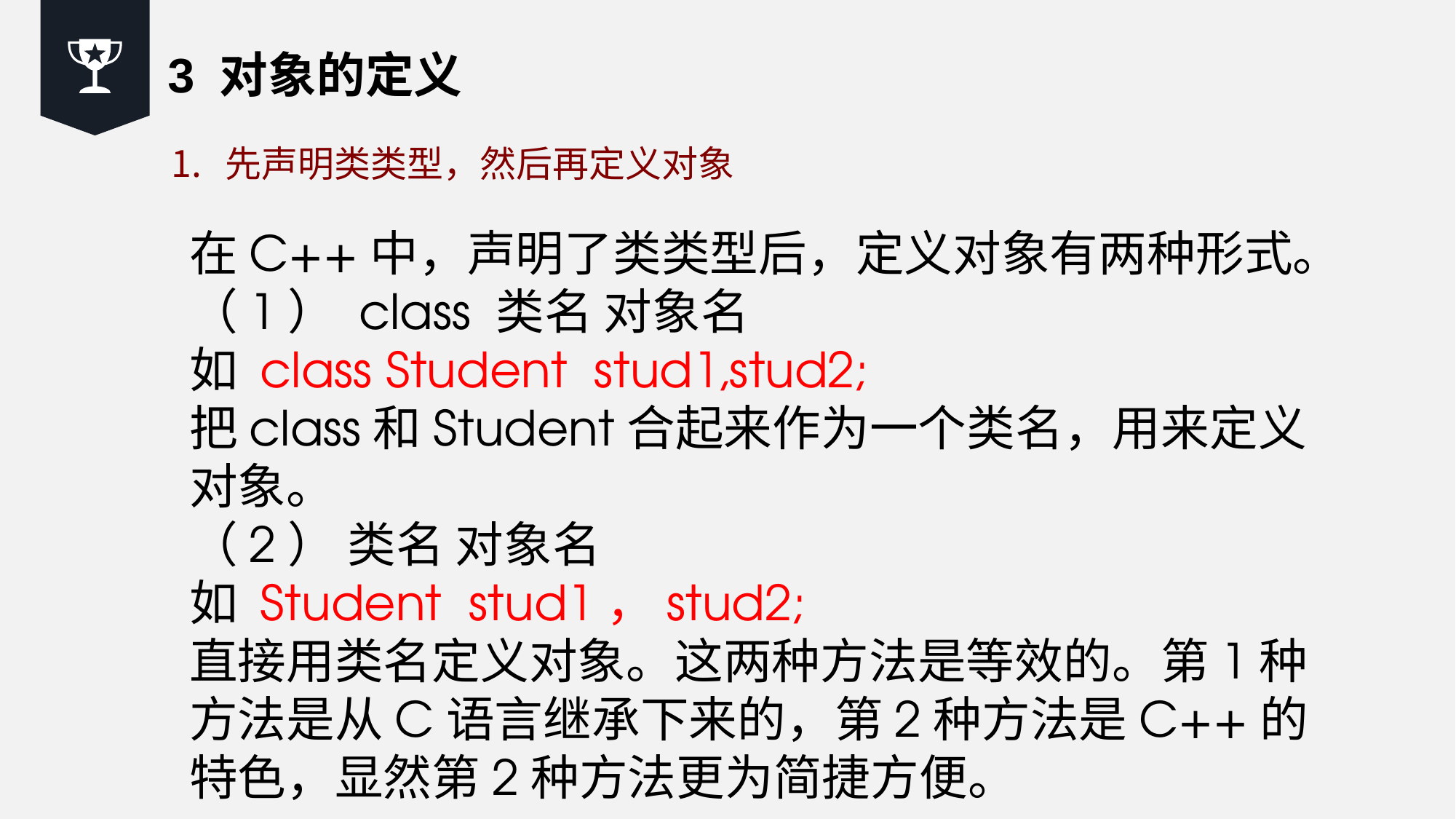

3 对象的定义
先声明类类型，然后再定义对象
在C++中，声明了类类型后，定义对象有两种形式。
（1） class 类名 对象名
如 class Student  stud1,stud2;
把class和Student合起来作为一个类名，用来定义对象。
（2） 类名 对象名
如 Student  stud1，stud2;
直接用类名定义对象。这两种方法是等效的。第1种方法是从C语言继承下来的，第2种方法是C++的特色，显然第2种方法更为简捷方便。